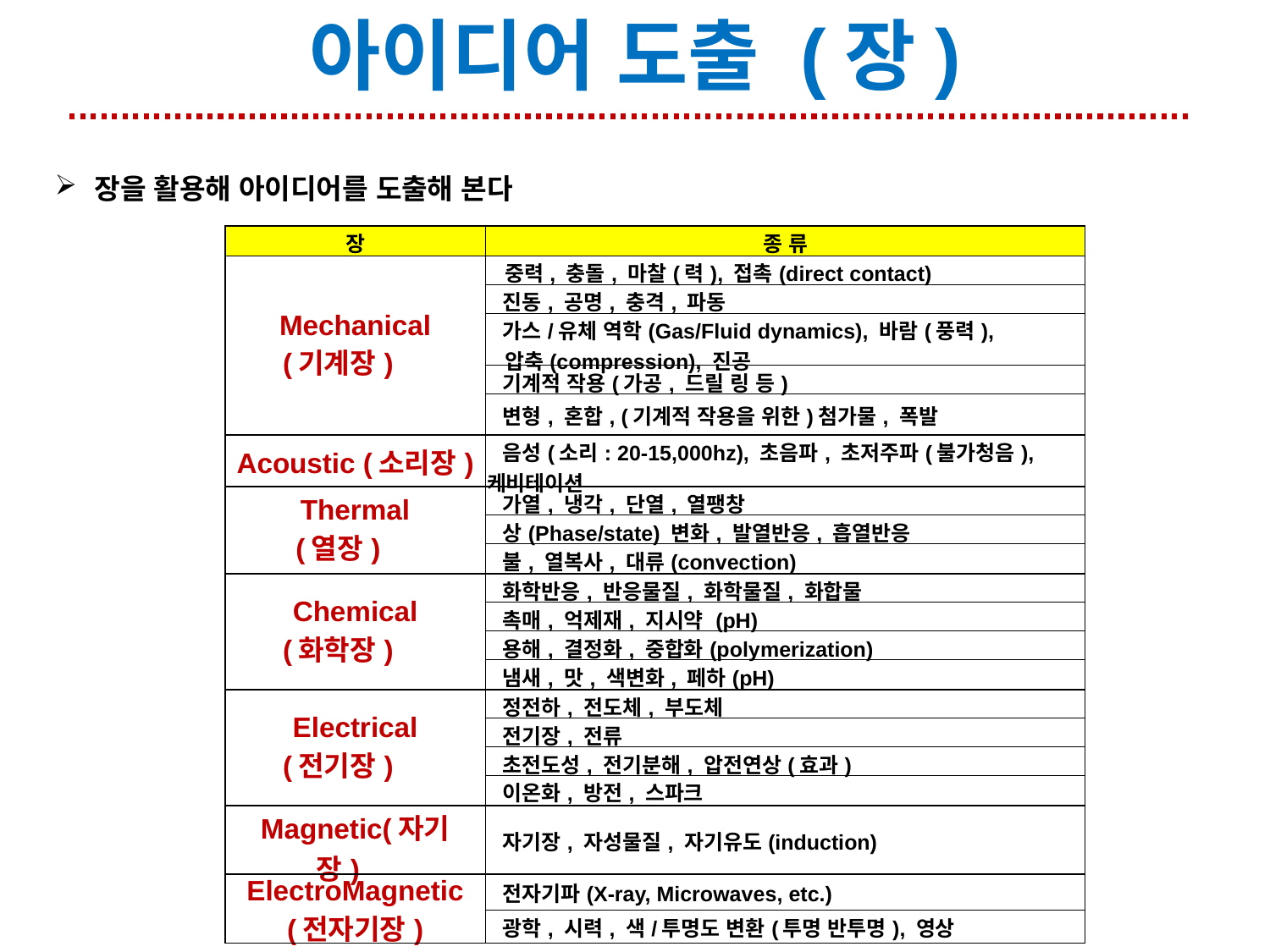

# 아이디어 도출 (장)
장을 활용해 아이디어를 도출해 본다
| 장 | 종 류 |
| --- | --- |
| Mechanical (기계장) | 중력, 충돌, 마찰(력), 접촉(direct contact) |
|  | 진동, 공명, 충격, 파동 |
|  | 가스/유체 역학(Gas/Fluid dynamics), 바람(풍력), 압축(compression), 진공 |
|  | 기계적 작용(가공, 드릴 링 등) |
|  | 변형, 혼합, (기계적 작용을 위한)첨가물, 폭발 |
| Acoustic (소리장) | 음성(소리: 20-15,000hz), 초음파, 초저주파(불가청음), 케비테이션 |
| Thermal (열장) | 가열, 냉각, 단열, 열팽창 |
|  | 상(Phase/state) 변화, 발열반응, 흡열반응 |
|  | 불, 열복사, 대류(convection) |
| Chemical (화학장) | 화학반응, 반응물질, 화학물질, 화합물 |
|  | 촉매, 억제재, 지시약 (pH) |
|  | 용해, 결정화, 중합화(polymerization) |
|  | 냄새, 맛, 색변화, 페하(pH) |
| Electrical (전기장) | 정전하, 전도체, 부도체 |
|  | 전기장, 전류 |
|  | 초전도성, 전기분해, 압전연상(효과) |
|  | 이온화, 방전, 스파크 |
| Magnetic(자기장) | 자기장, 자성물질, 자기유도(induction) |
| ElectroMagnetic (전자기장) | 전자기파(X-ray, Microwaves, etc.) |
|  | 광학, 시력, 색/투명도 변환(투명 반투명), 영상 |